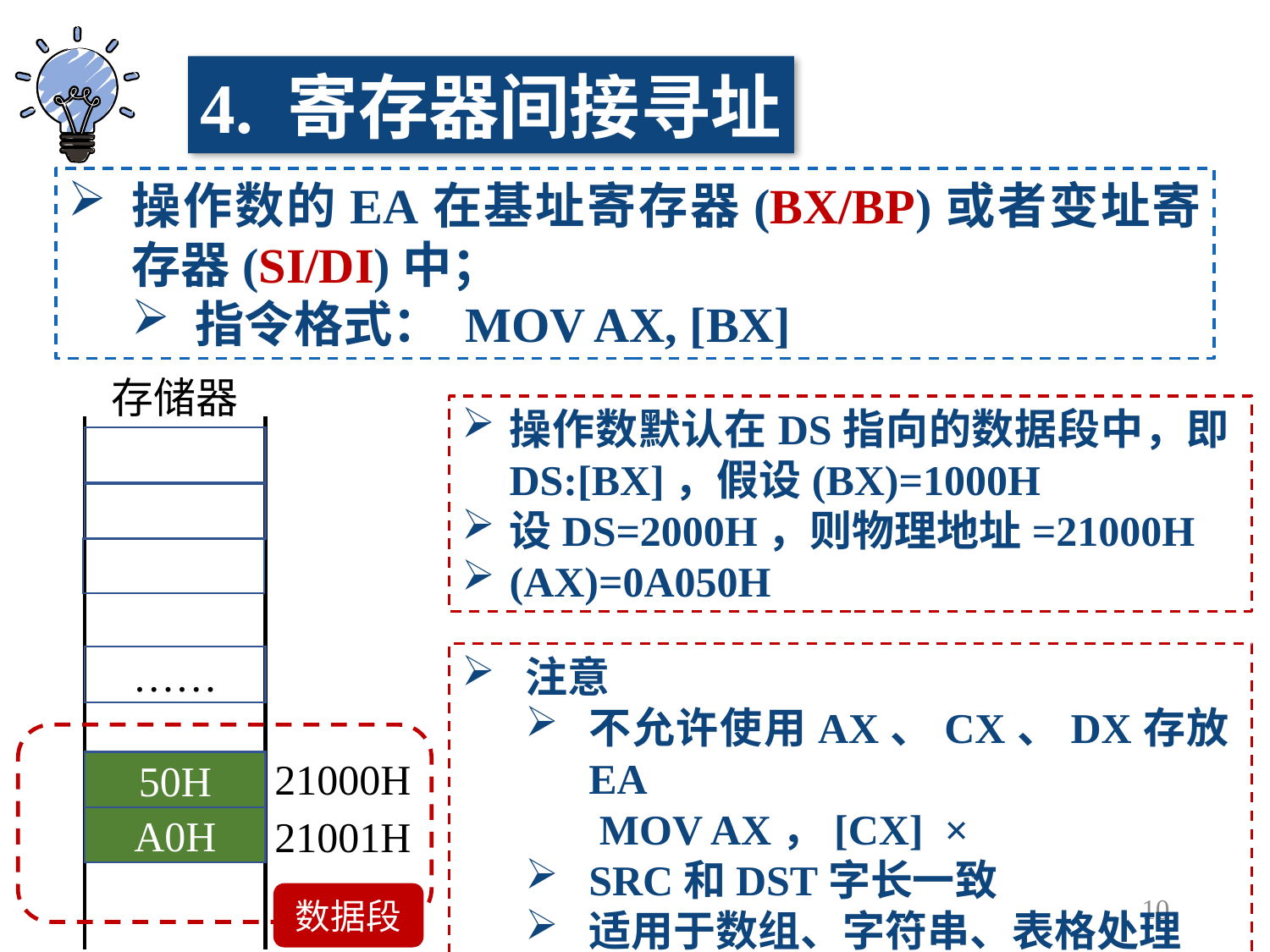

4. 寄存器间接寻址
操作数的EA在基址寄存器(BX/BP)或者变址寄存器(SI/DI)中；
指令格式： MOV AX, [BX]
存储器
OP
00H
30H
……

21000H
50H
A0H
21001H
数据段
操作数默认在DS指向的数据段中，即DS:[BX]，假设(BX)=1000H
设DS=2000H，则物理地址=21000H
(AX)=0A050H
注意
不允许使用AX、CX、DX存放EA
       MOV AX，[CX]  ×
SRC和DST字长一致
适用于数组、字符串、表格处理
10